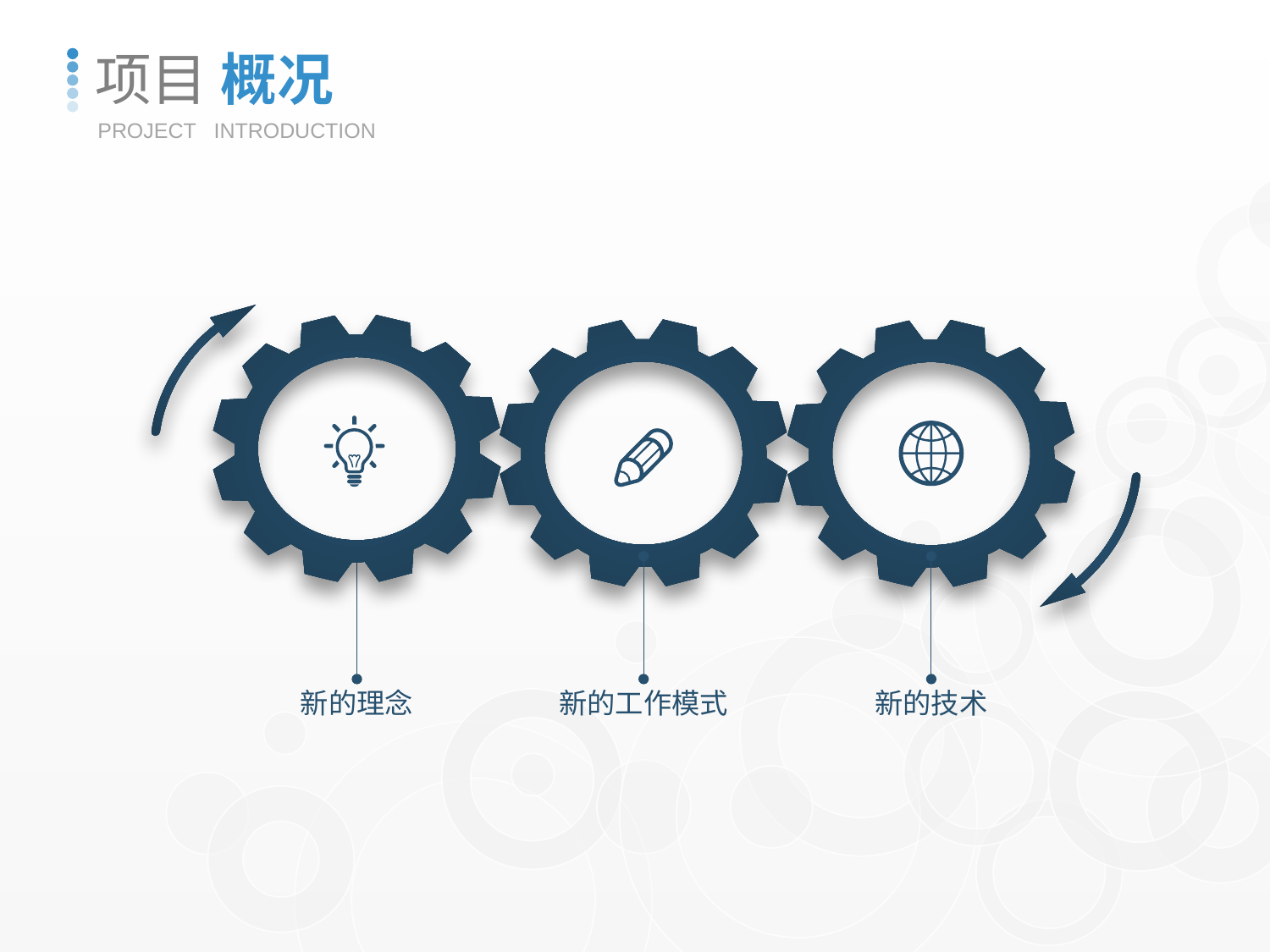

项目 概况
PROJECT   INTRODUCTION

新的技术
新的工作模式
新的理念